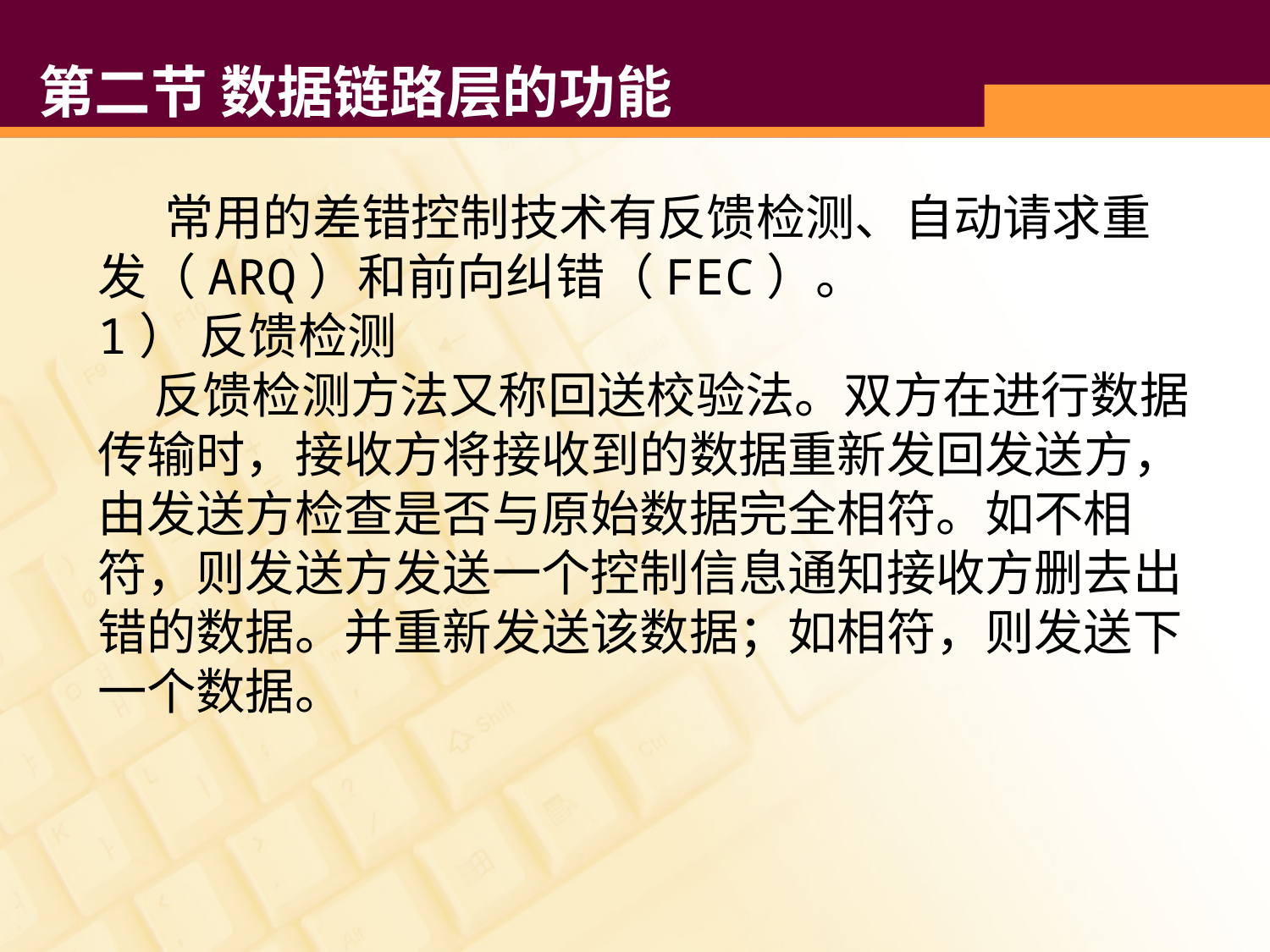

# 第二节 数据链路层的功能
    常用的差错控制技术有反馈检测、自动请求重发（ARQ）和前向纠错（FEC）。
1） 反馈检测
    反馈检测方法又称回送校验法。双方在进行数据传输时，接收方将接收到的数据重新发回发送方，由发送方检查是否与原始数据完全相符。如不相符，则发送方发送一个控制信息通知接收方删去出错的数据。并重新发送该数据；如相符，则发送下一个数据。